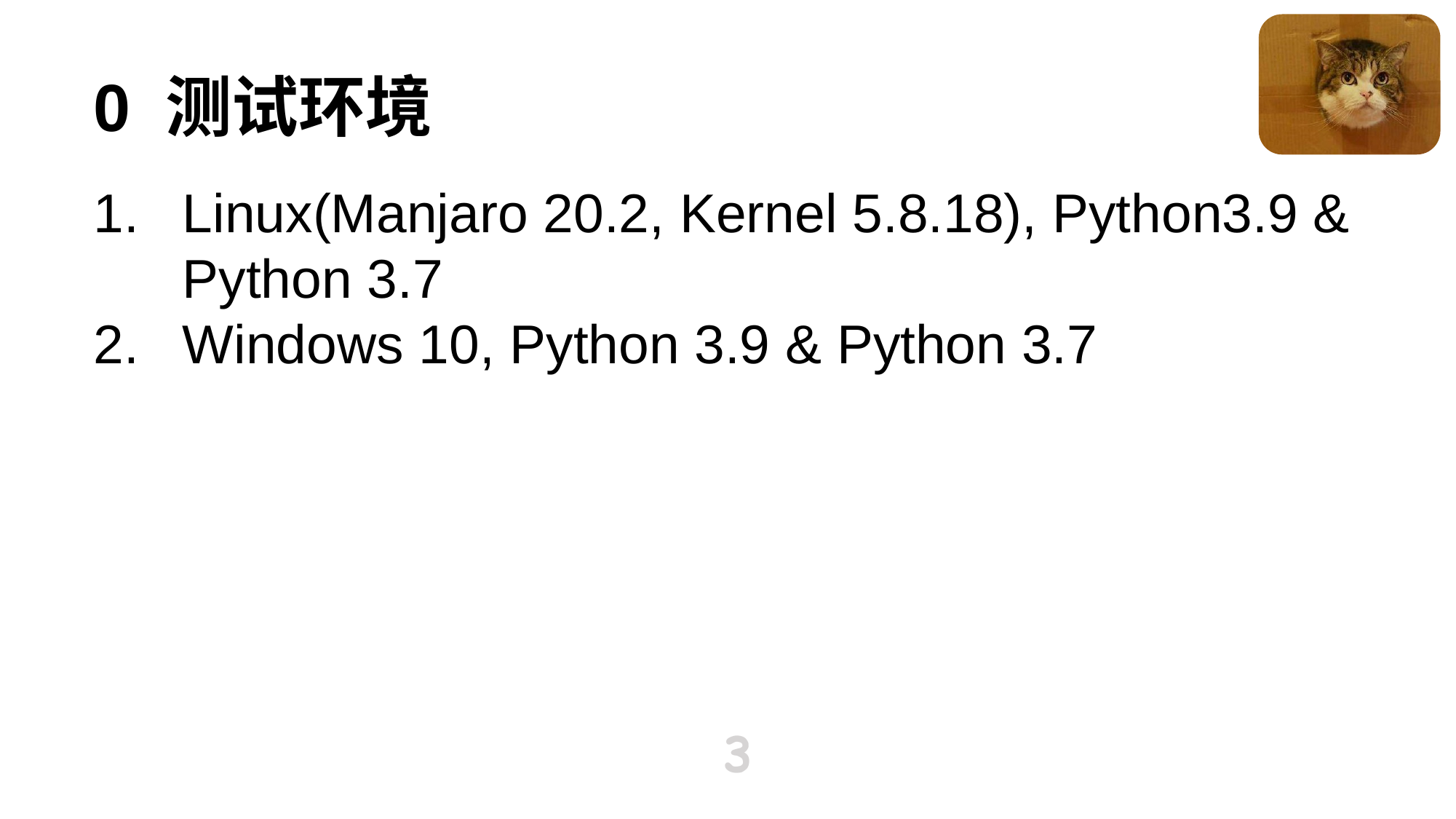

0 测试环境
Linux(Manjaro 20.2, Kernel 5.8.18), Python3.9 & Python 3.7
Windows 10, Python 3.9 & Python 3.7

3